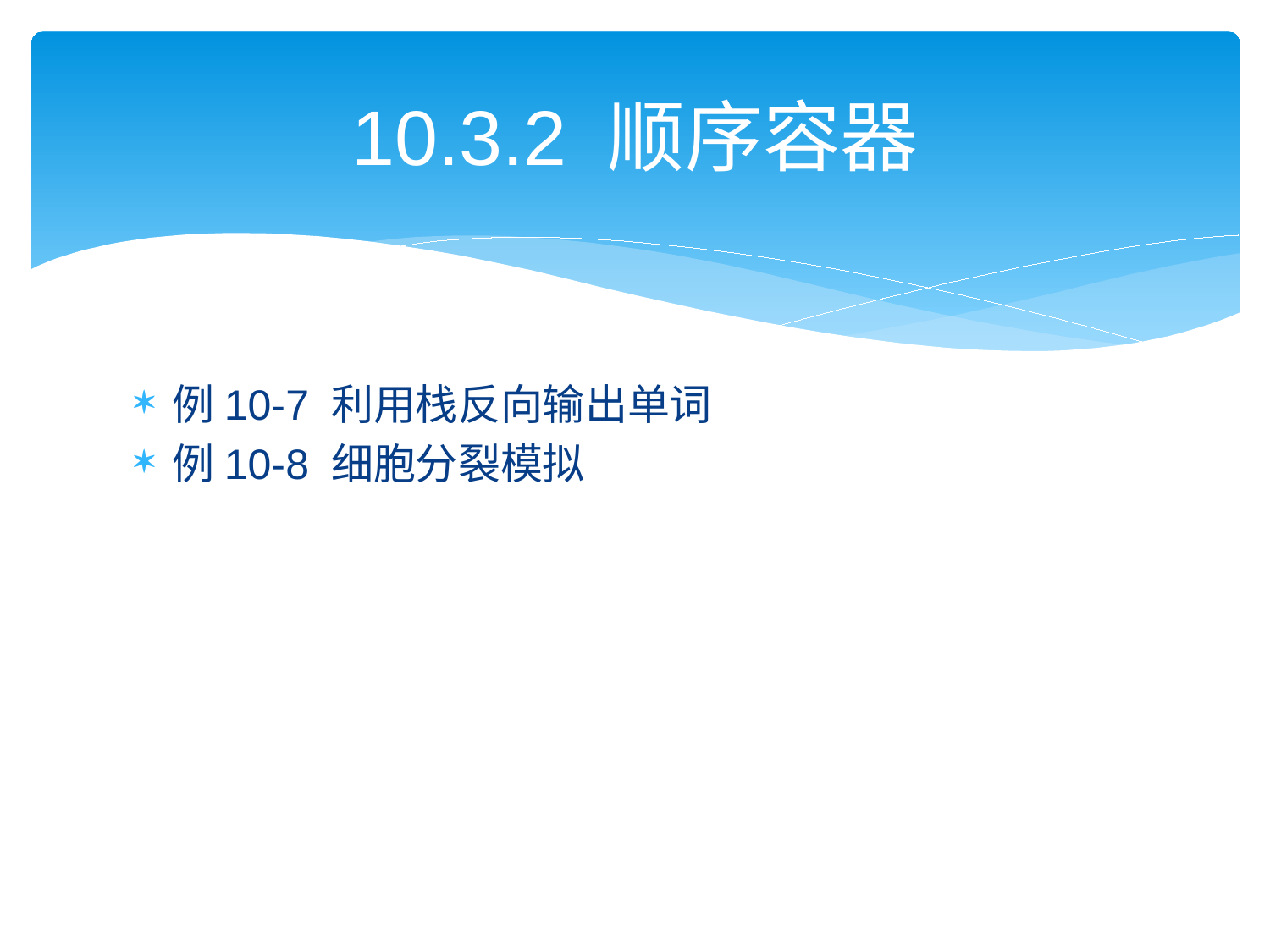

# 10.3.2 顺序容器
例10-7 利用栈反向输出单词
例10-8 细胞分裂模拟